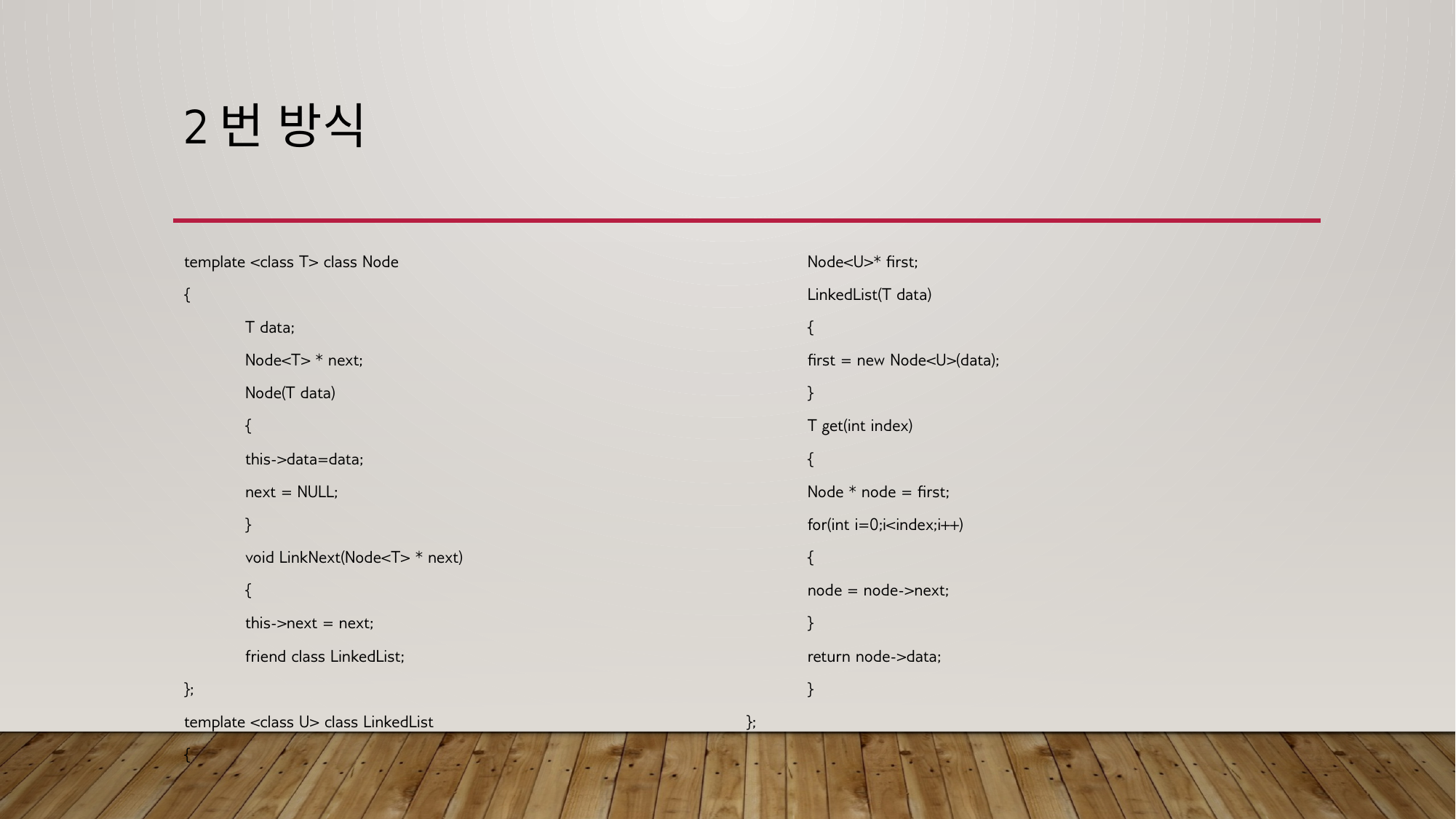

# 2번 방식
template <class T> class Node
{
	T data;
	Node<T> * next;
	Node(T data)
	{
		this->data=data;
		next = NULL;
	}
	void LinkNext(Node<T> * next)
	{
	this->next = next;
	friend class LinkedList;
};
template <class U> class LinkedList
{
	Node<U>* first;
	LinkedList(T data)
	{
		first = new Node<U>(data);
	}
	T get(int index)
	{
		Node * node = first;
		for(int i=0;i<index;i++)
		{
			node = node->next;
		}
		return node->data;
	}
};